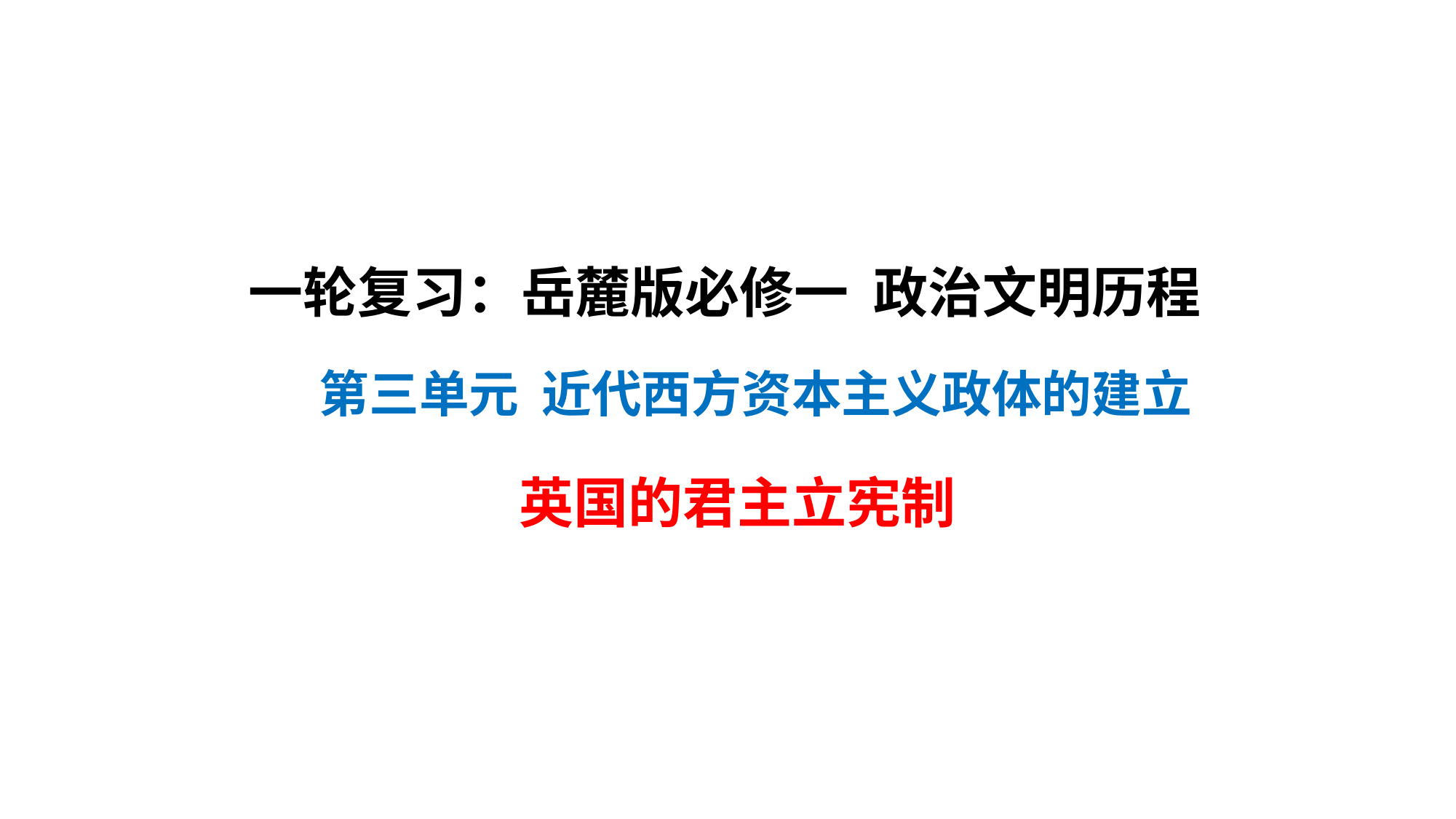

一轮复习：岳麓版必修一  政治文明历程

第三单元  近代西方资本主义政体的建立
 英国的君主立宪制